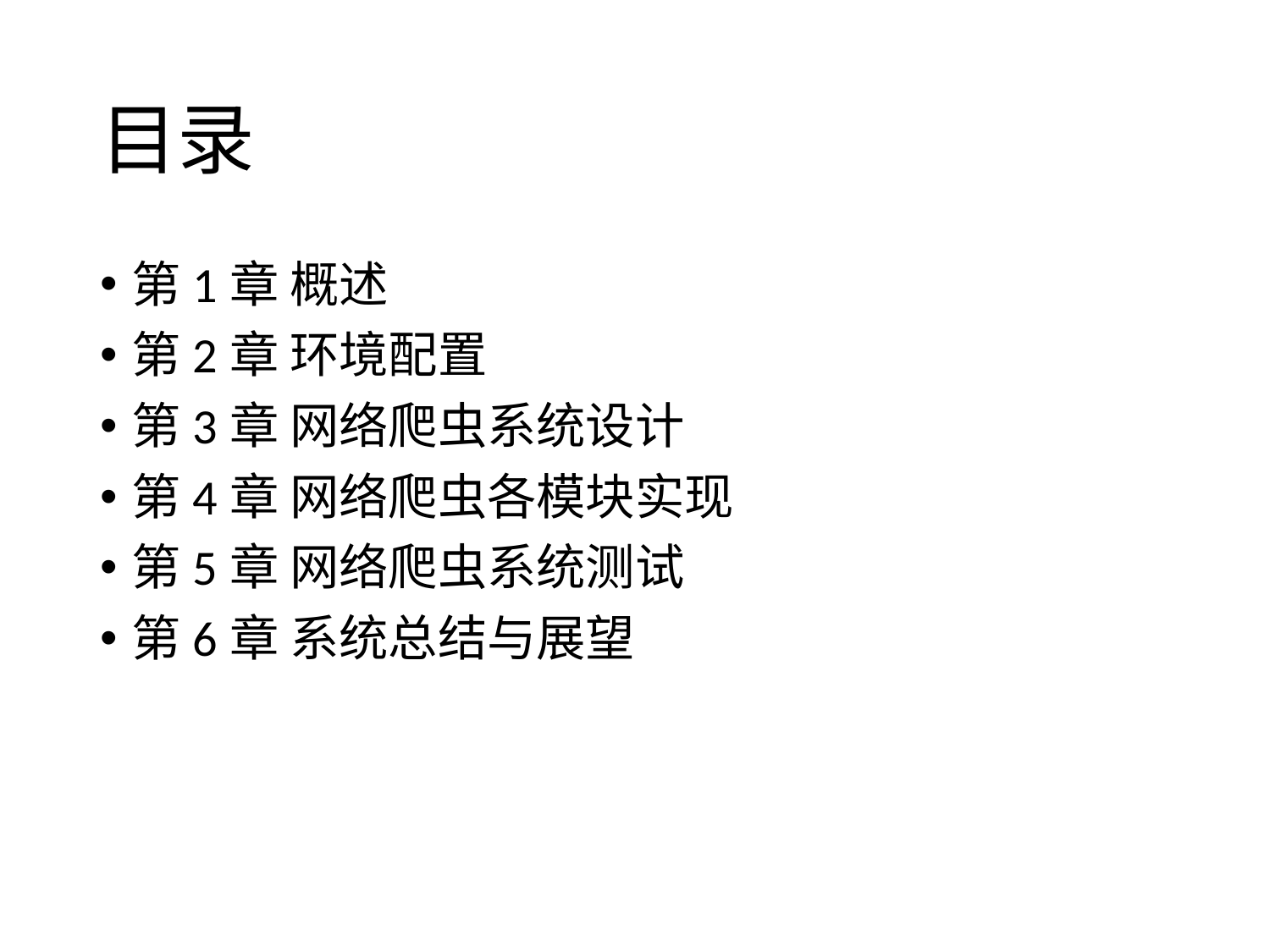

# 目录
第1章 概述
第2章 环境配置
第3章 网络爬虫系统设计
第4章 网络爬虫各模块实现
第5章 网络爬虫系统测试
第6章 系统总结与展望